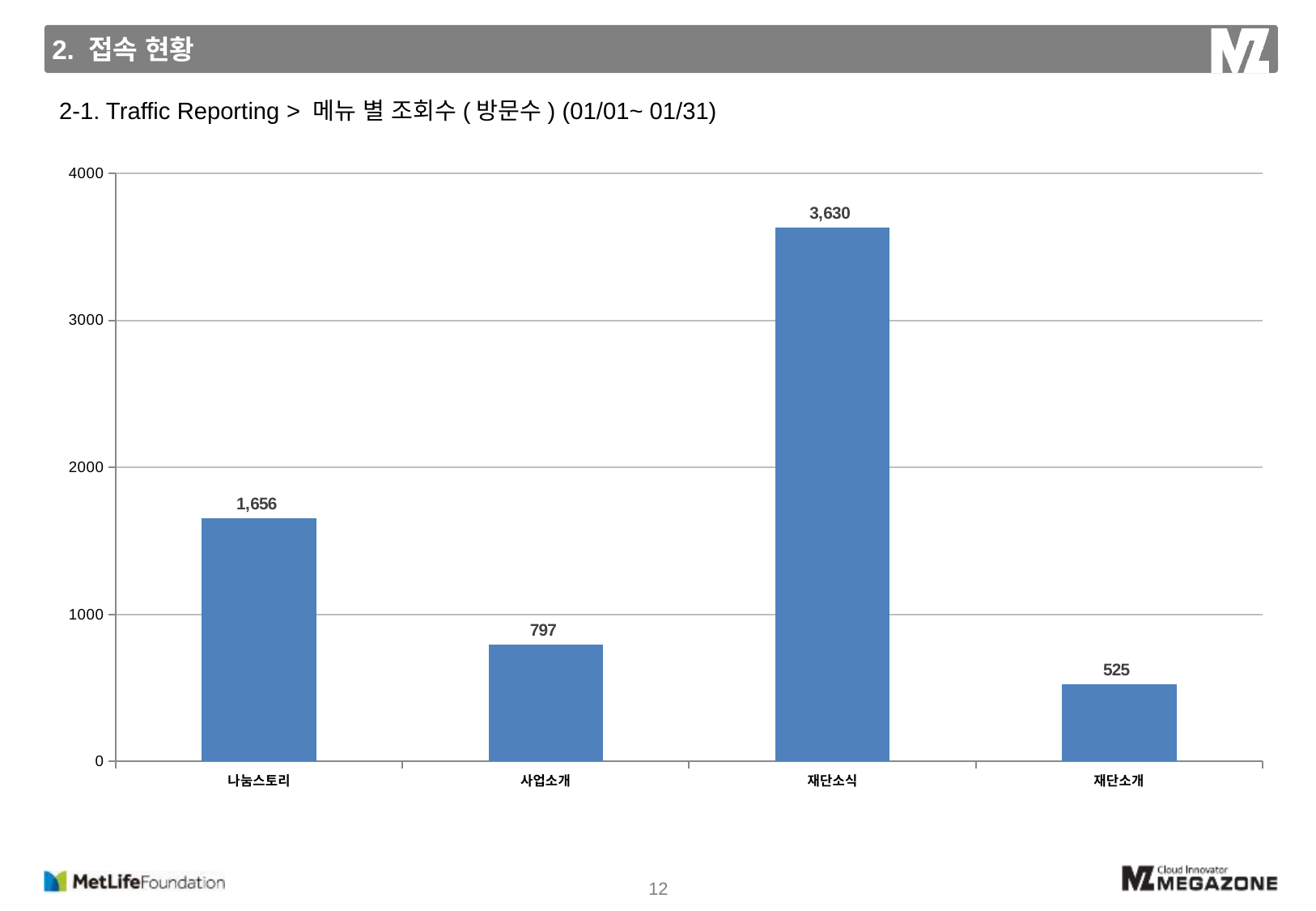

2. 접속 현황
2-1. Traffic Reporting > 메뉴 별 조회수(방문수) (01/01~ 01/31)

### Chart

| Category | PC |
|---|---|
| 나눔스토리 | 1656.0 |
| 사업소개 | 797.0 |
| 재단소식 | 3630.0 |
| 재단소개 | 525.0 |
12